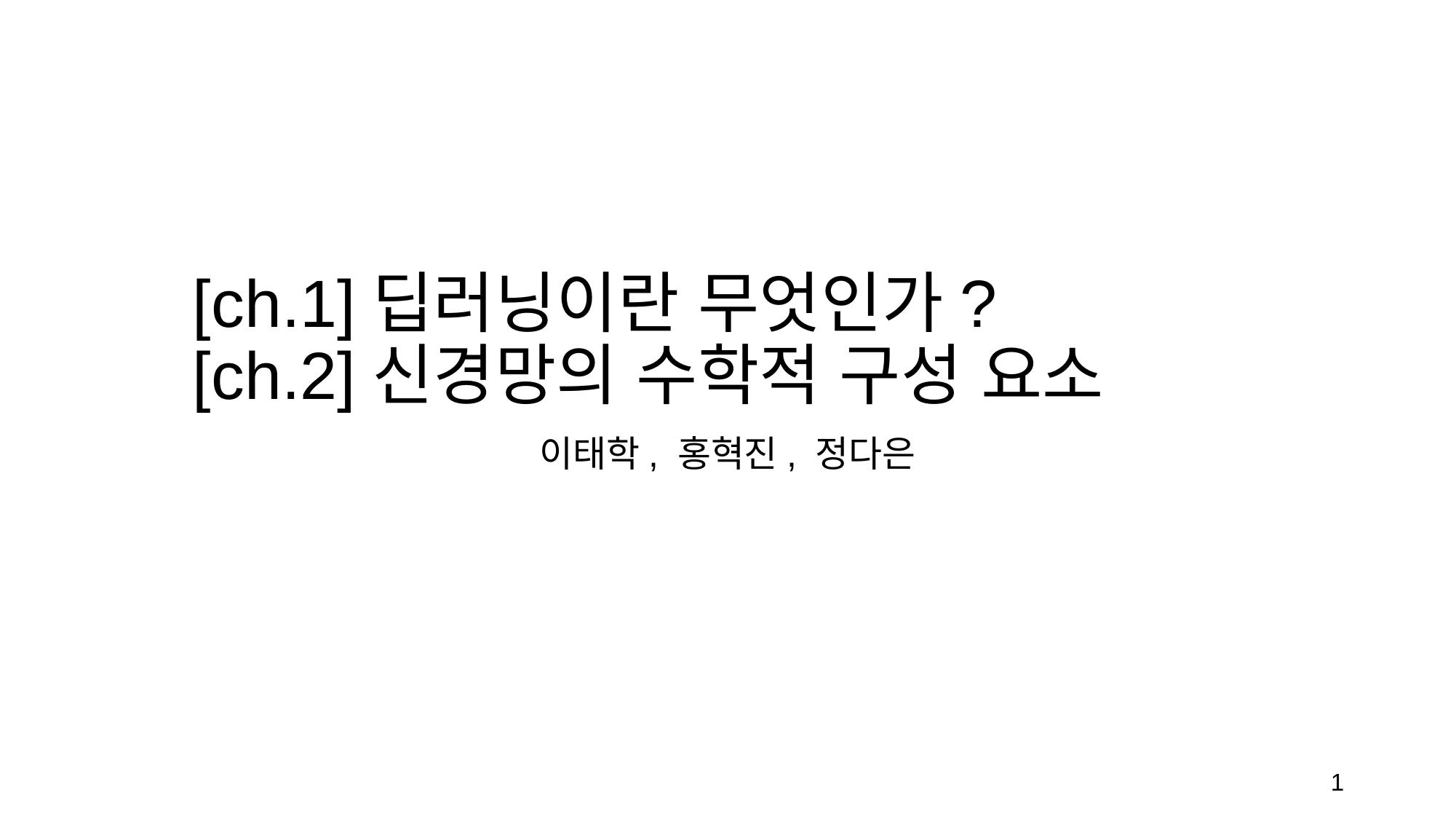

# [ch.1]딥러닝이란 무엇인가? [ch.2]신경망의 수학적 구성 요소
이태학, 홍혁진, 정다은
1